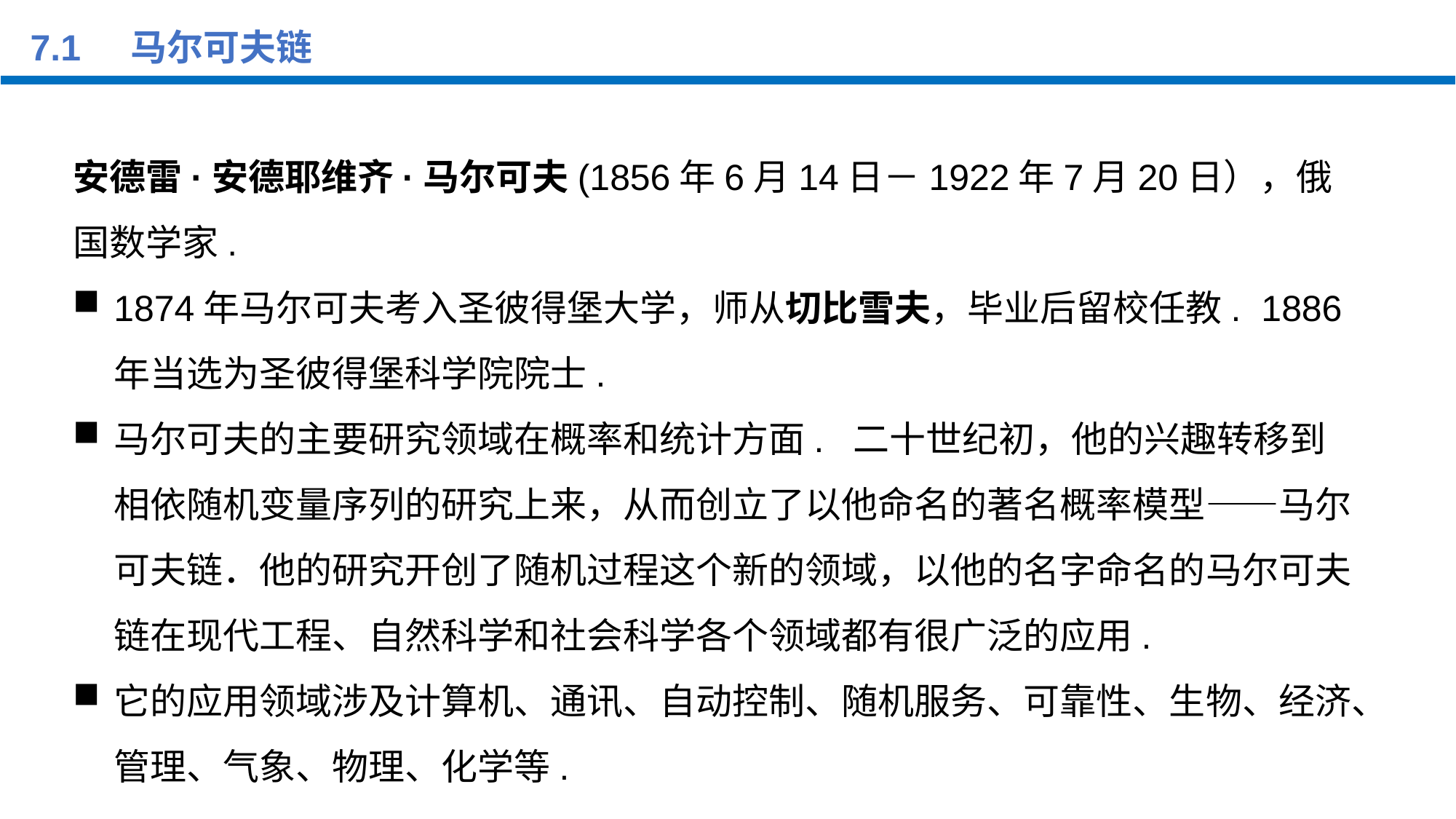

7.1    马尔可夫链

安德雷·安德耶维齐·马尔可夫(1856年6月14日－1922年7月20日），俄国数学家.
1874年马尔可夫考入圣彼得堡大学，师从切比雪夫，毕业后留校任教.  1886年当选为圣彼得堡科学院院士.
马尔可夫的主要研究领域在概率和统计方面.  二十世纪初，他的兴趣转移到相依随机变量序列的研究上来，从而创立了以他命名的著名概率模型——马尔可夫链．他的研究开创了随机过程这个新的领域，以他的名字命名的马尔可夫链在现代工程、自然科学和社会科学各个领域都有很广泛的应用.
它的应用领域涉及计算机、通讯、自动控制、随机服务、可靠性、生物、经济、管理、气象、物理、化学等.